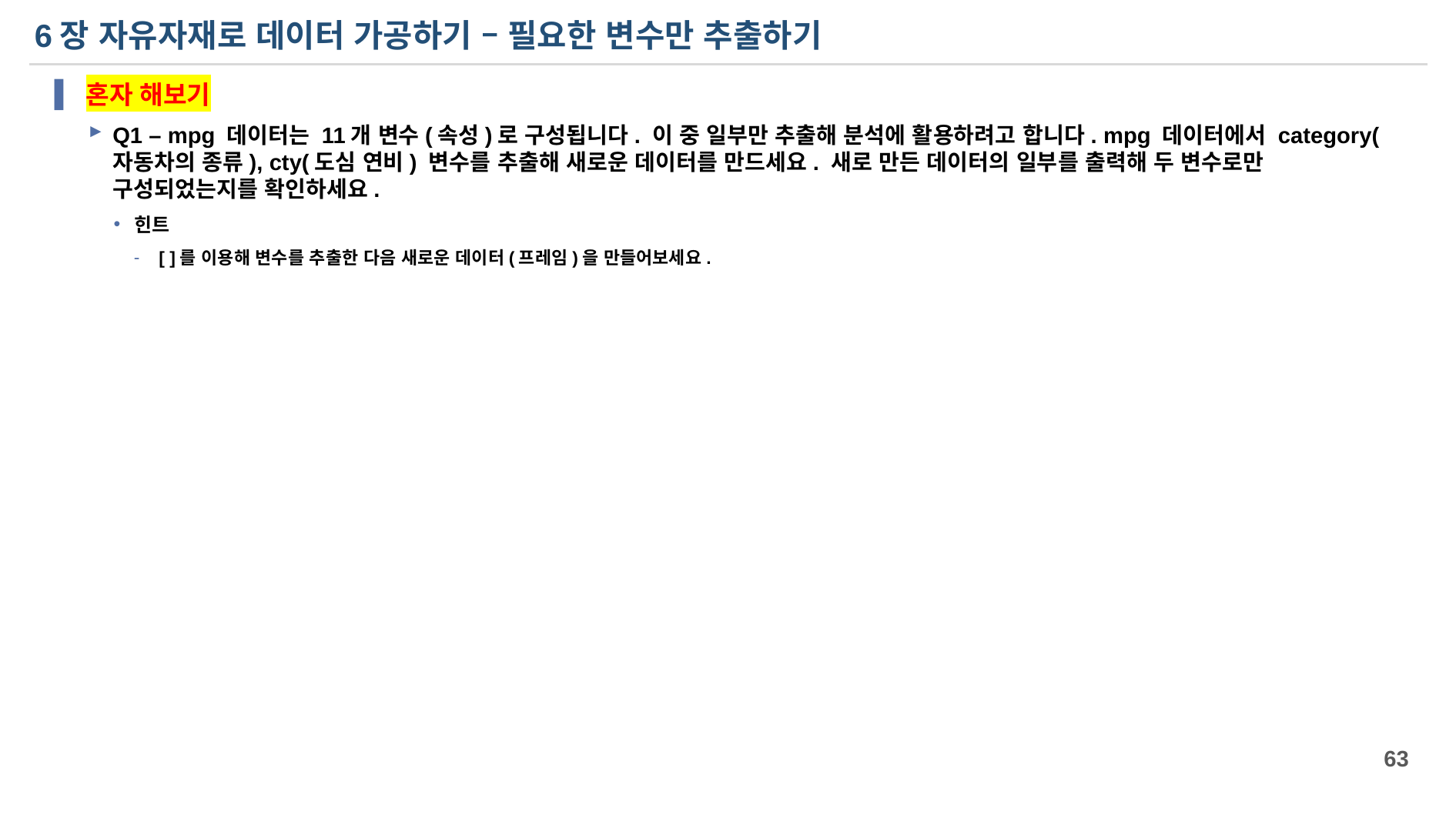

# 6장 자유자재로 데이터 가공하기 – 필요한 변수만 추출하기
혼자 해보기
Q1 – mpg 데이터는 11개 변수(속성)로 구성됩니다. 이 중 일부만 추출해 분석에 활용하려고 합니다. mpg 데이터에서 category(자동차의 종류), cty(도심 연비) 변수를 추출해 새로운 데이터를 만드세요. 새로 만든 데이터의 일부를 출력해 두 변수로만 구성되었는지를 확인하세요.
힌트
[ ]를 이용해 변수를 추출한 다음 새로운 데이터(프레임)을 만들어보세요.

63